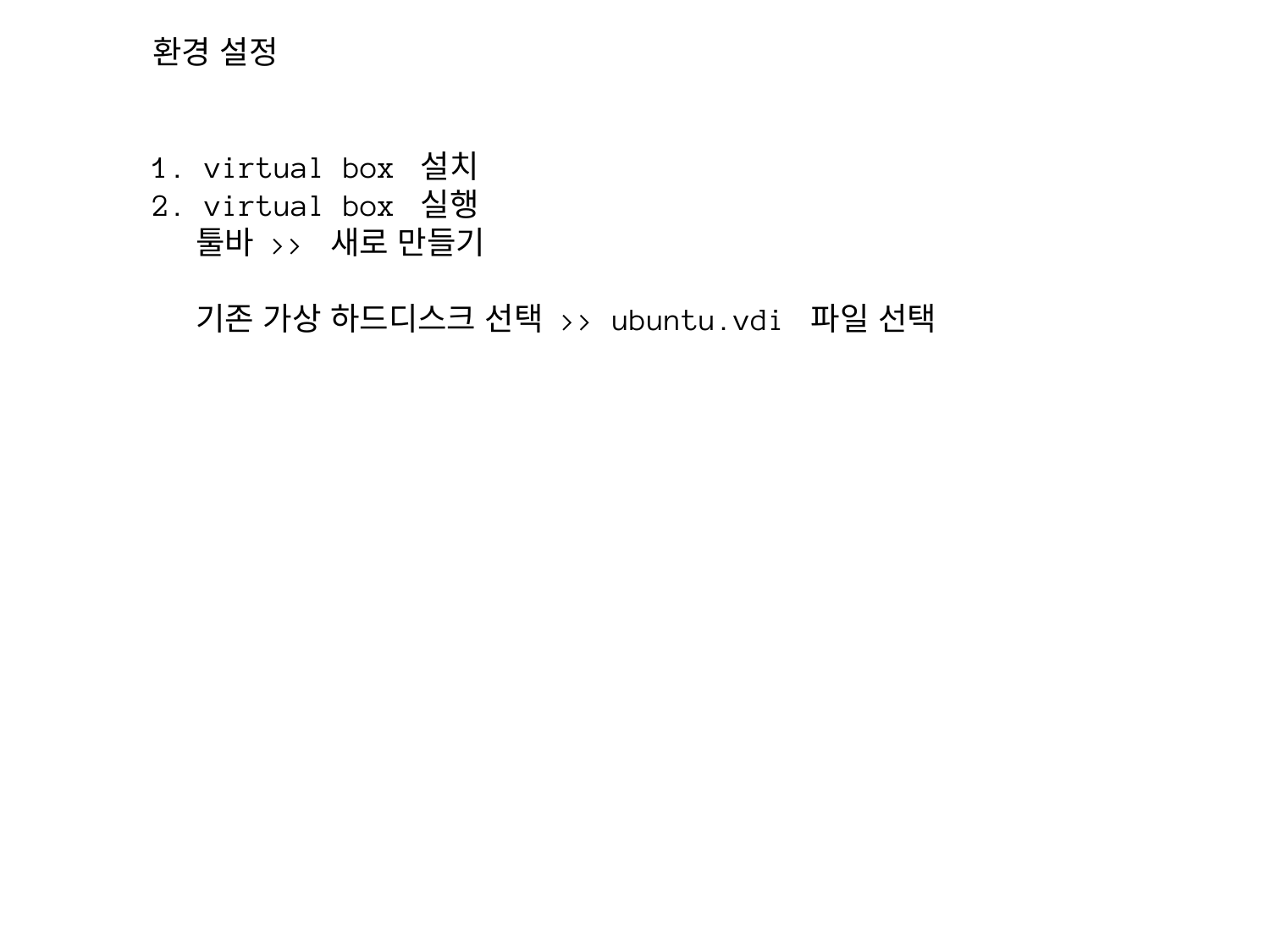

환경 설정

1. virtual box 설치
2. virtual box 실행
    툴바 >> 새로 만들기

    기존 가상 하드디스크 선택 >> ubuntu.vdi 파일 선택